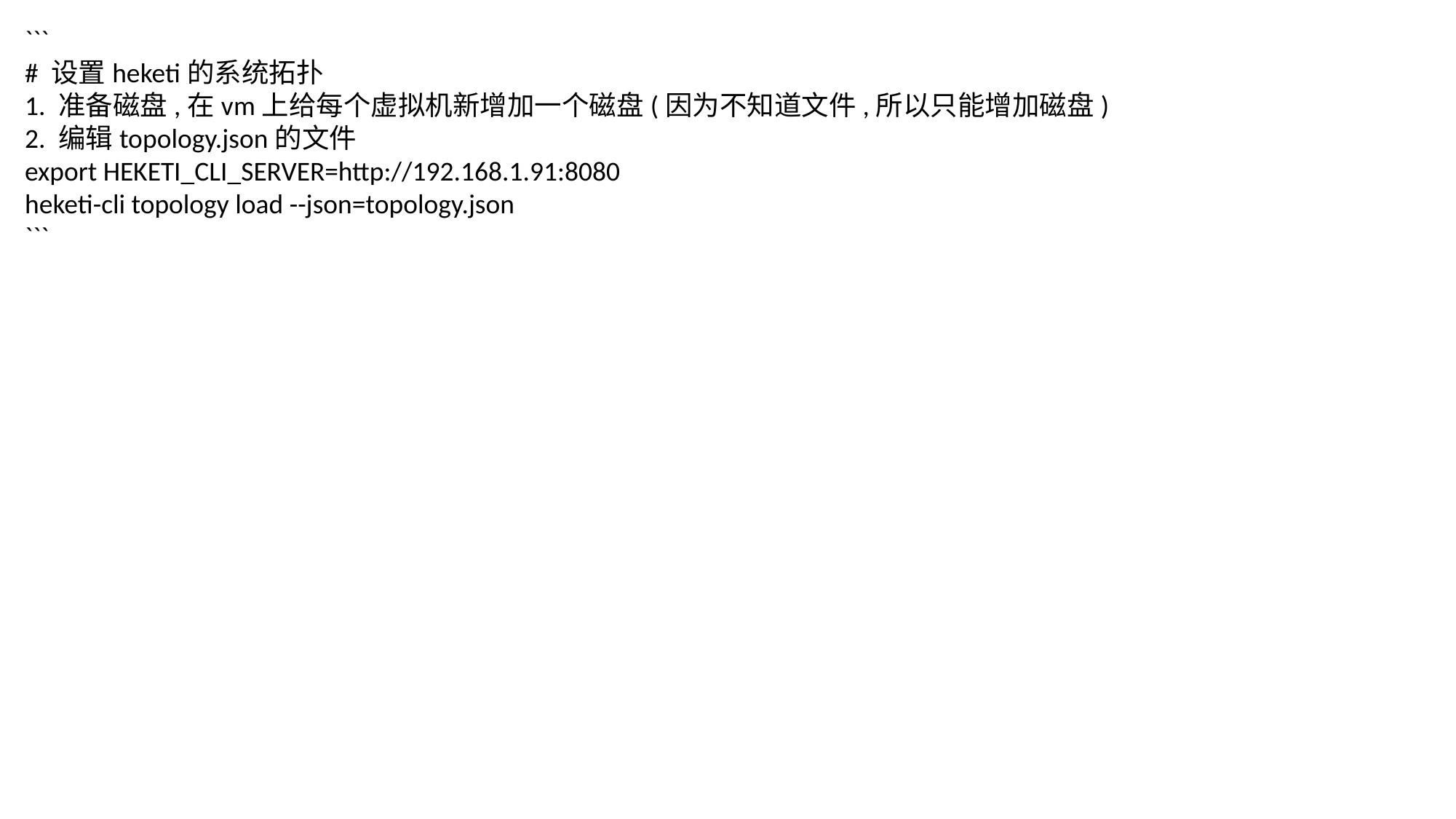

```
# 设置heketi的系统拓扑
1. 准备磁盘,在vm上给每个虚拟机新增加一个磁盘(因为不知道文件,所以只能增加磁盘)
2. 编辑topology.json的文件
export HEKETI_CLI_SERVER=http://192.168.1.91:8080
heketi-cli topology load --json=topology.json
```